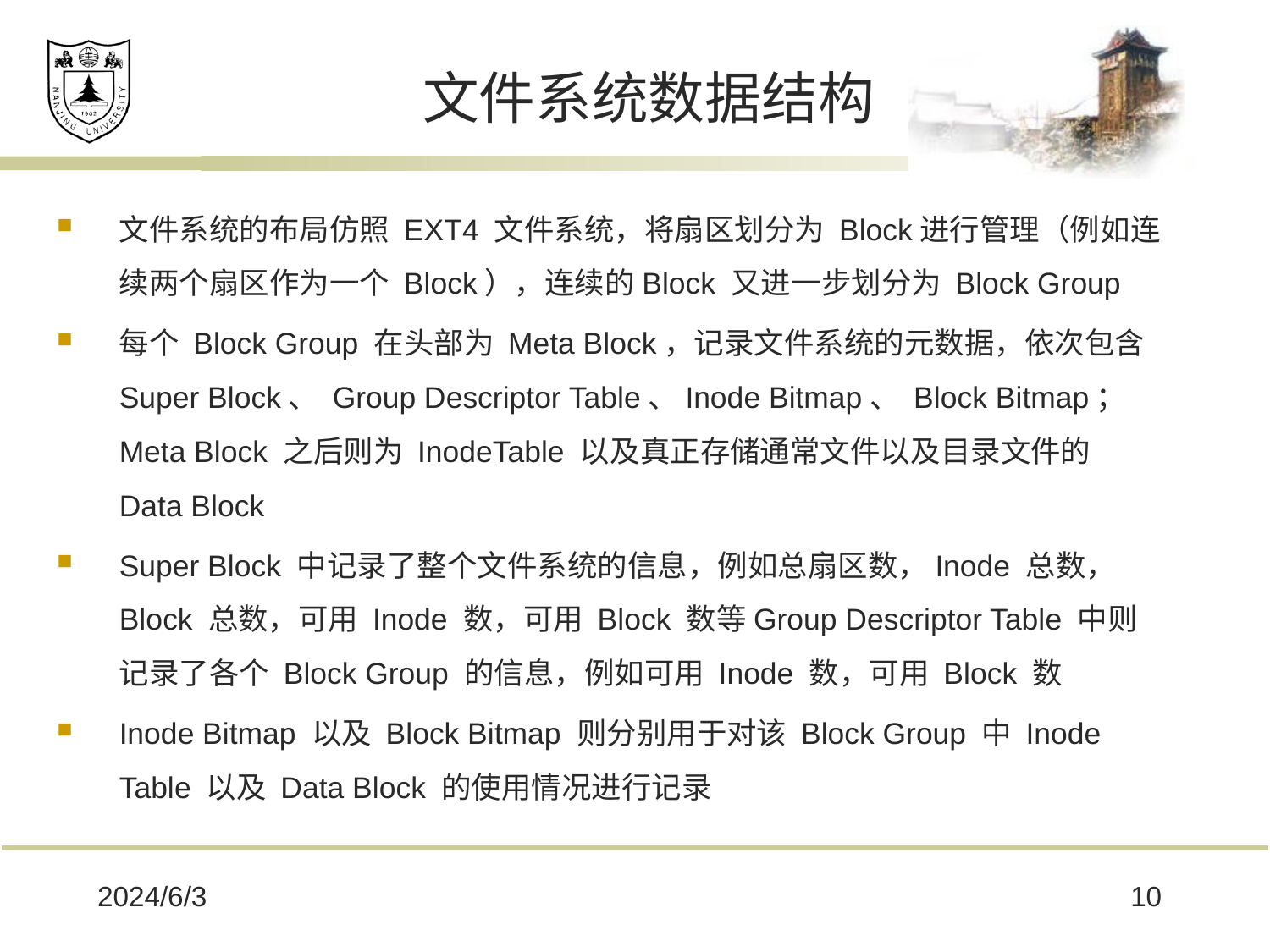

# ⽂件系统数据结构
⽂件系统的布局仿照 EXT4 ⽂件系统，将扇区划分为 Block进⾏管理（例如连续两个扇区作为⼀个 Block），连续的Block ⼜进⼀步划分为 Block Group
每个 Block Group 在头部为 Meta Block，记录⽂件系统的元数据，依次包含 Super Block、 Group Descriptor Table、Inode Bitmap、 Block Bitmap； Meta Block 之后则为 InodeTable 以及真正存储通常⽂件以及⽬录⽂件的 Data Block
Super Block 中记录了整个⽂件系统的信息，例如总扇区数，Inode 总数， Block 总数，可⽤ Inode 数，可⽤ Block 数等Group Descriptor Table 中则记录了各个 Block Group 的信息，例如可⽤ Inode 数，可⽤ Block 数
Inode Bitmap 以及 Block Bitmap 则分别⽤于对该 Block Group 中 Inode Table 以及 Data Block 的使⽤情况进⾏记录
2024/6/3
10